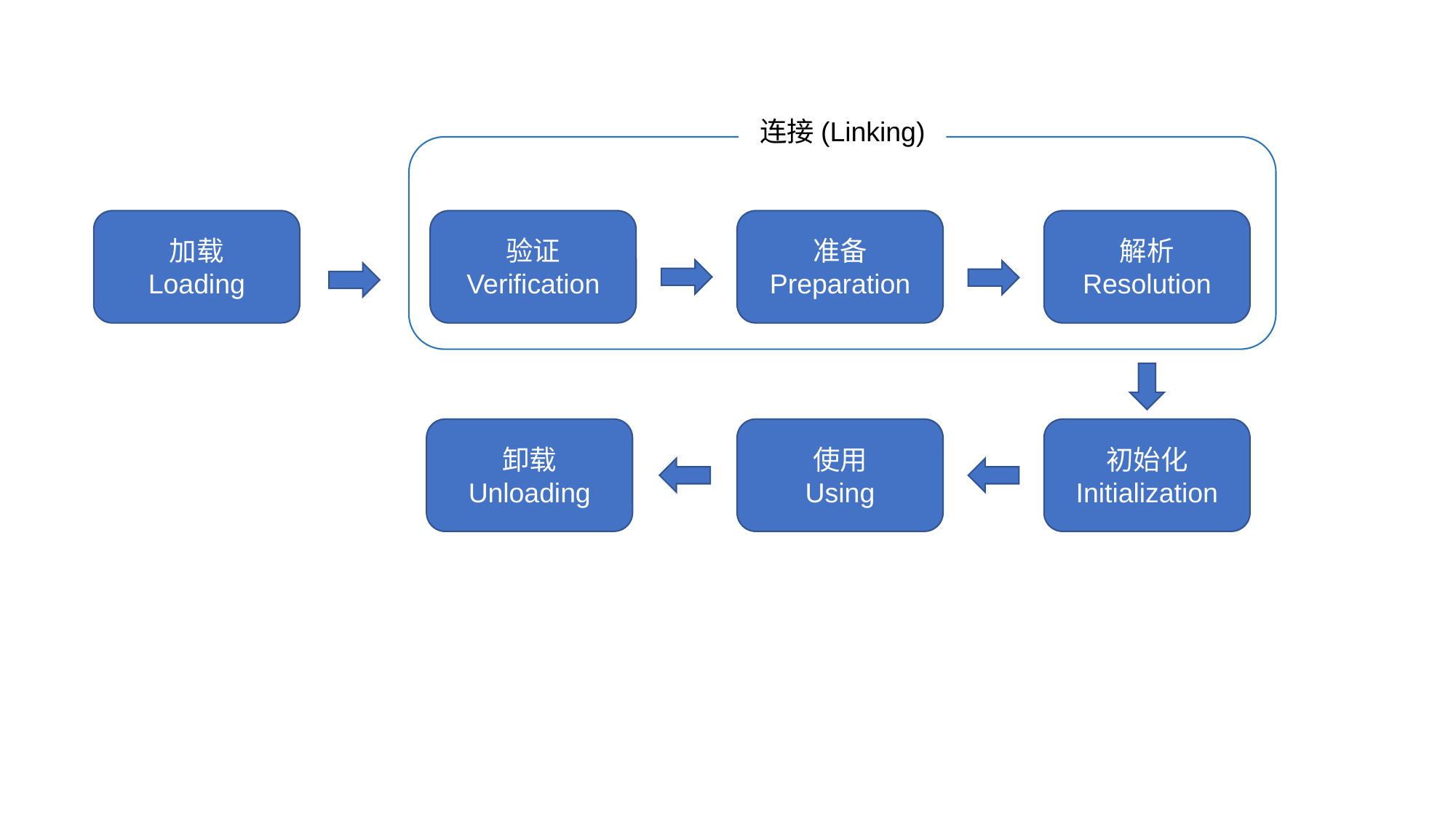

连接(Linking)

验证
Verification
准备
Preparation
解析
Resolution
加载
Loading

卸载
Unloading
使用
Using
初始化
Initialization